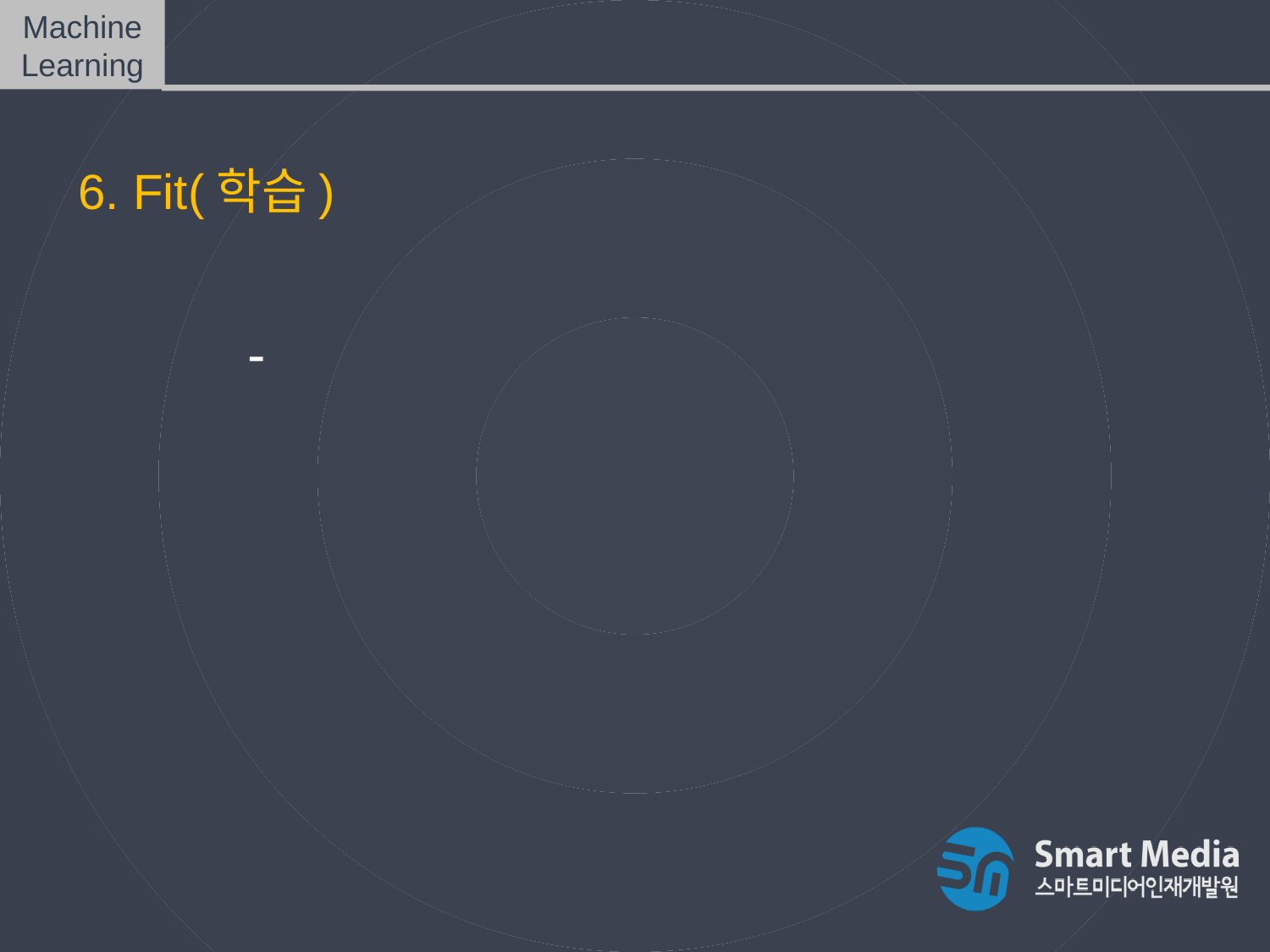

Machine Learning
머신러닝(Machine Learning) 과정

6. Fit(학습)
Train 데이터와 Test 데이터를
    7:3 정도로 나눔